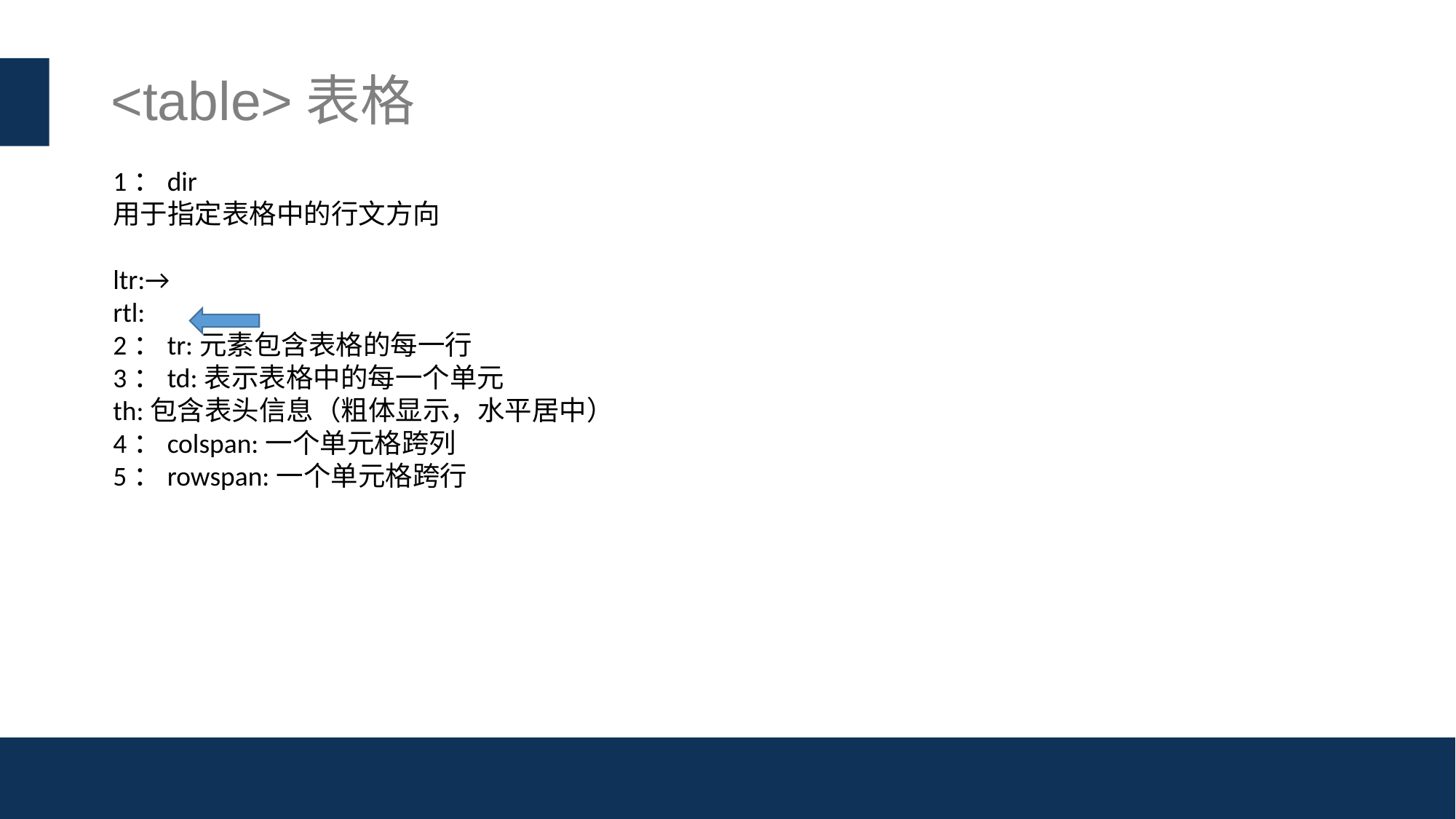

# <table>表格

1：dir
用于指定表格中的行文方向

ltr:→
rtl:
2：tr:元素包含表格的每一行
3：td:表示表格中的每一个单元
th:包含表头信息（粗体显示，水平居中）
4：colspan:一个单元格跨列
5：rowspan:一个单元格跨行